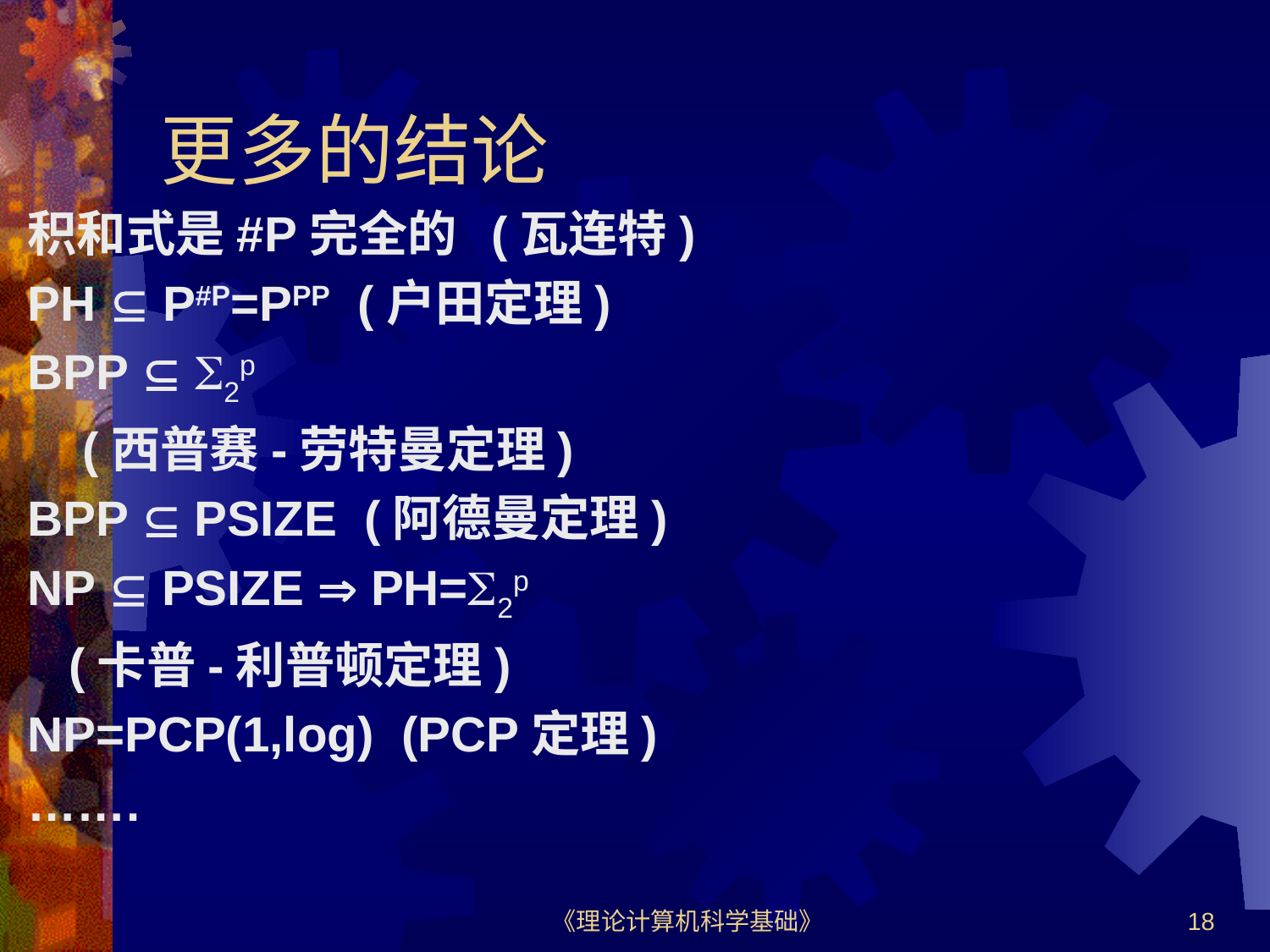

# 更多的结论
积和式是#P完全的  (瓦连特)
PH ⊆ P#P=PPP  (户田定理)
BPP ⊆ Σ2p
    (西普赛-劳特曼定理)
BPP ⊆ PSIZE  (阿德曼定理)
NP ⊆ PSIZE ⇒ PH=Σ2p
   (卡普-利普顿定理)
NP=PCP(1,log)  (PCP定理)
…….
《理论计算机科学基础》
18